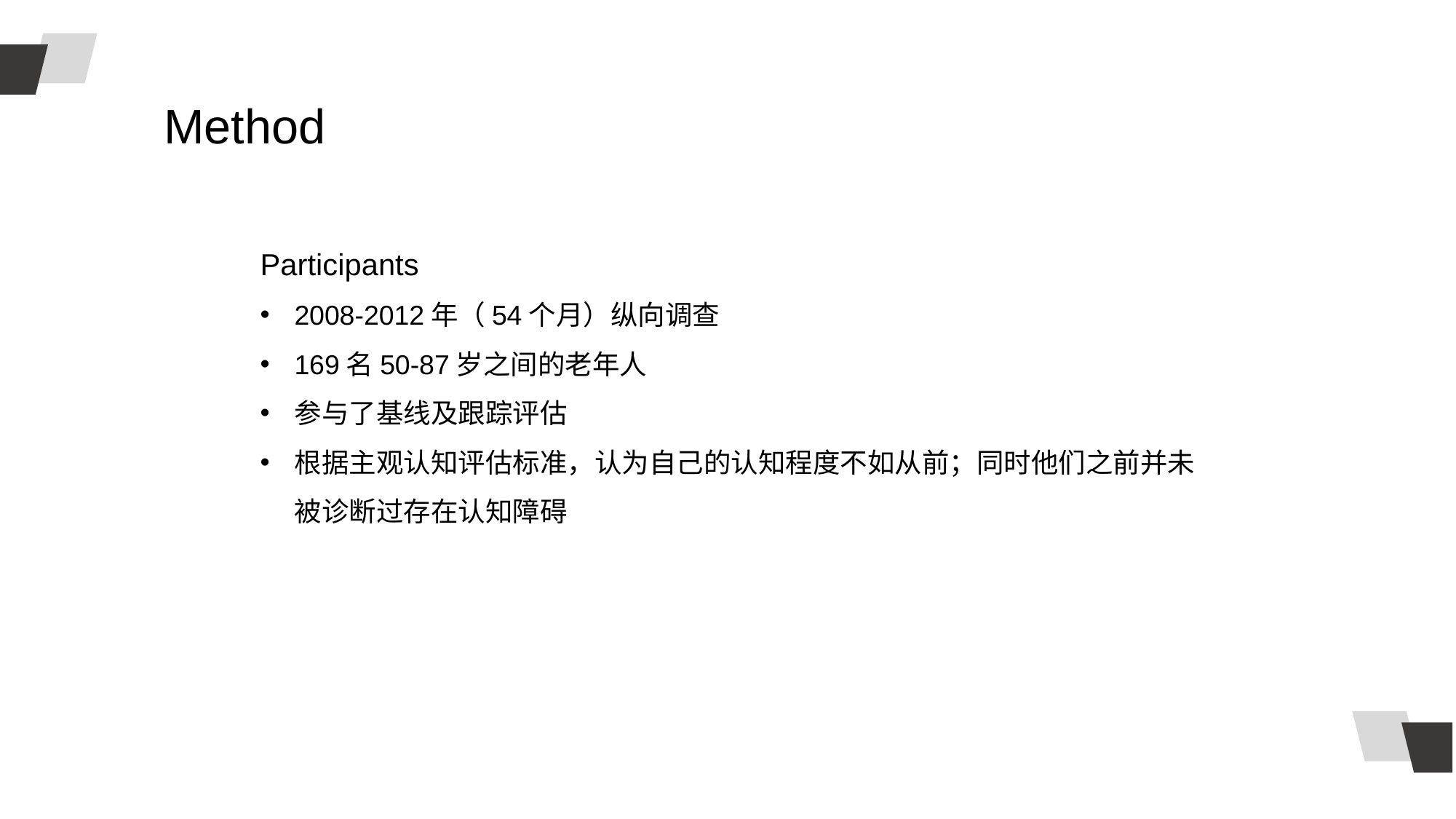

Method
Participants
2008-2012年（54个月）纵向调查
169名50-87岁之间的老年人
参与了基线及跟踪评估
根据主观认知评估标准，认为自己的认知程度不如从前；同时他们之前并未被诊断过存在认知障碍